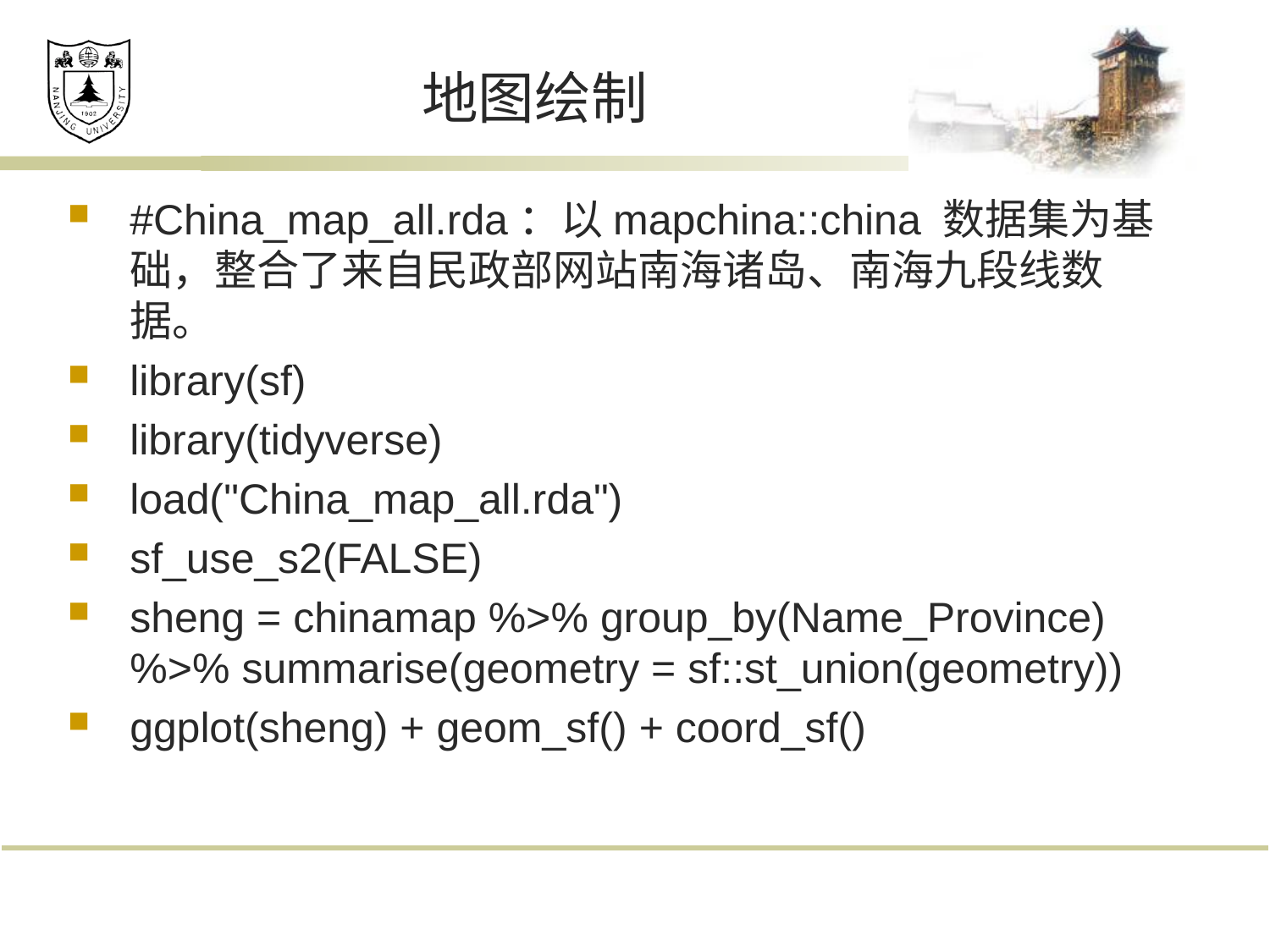

# 地图绘制
#China_map_all.rda：以mapchina::china 数据集为基础，整合了来自民政部网站南海诸岛、南海九段线数据。
library(sf)
library(tidyverse)
load("China_map_all.rda")
sf_use_s2(FALSE)
sheng = chinamap %>% group_by(Name_Province) %>% summarise(geometry = sf::st_union(geometry))
ggplot(sheng) + geom_sf() + coord_sf()